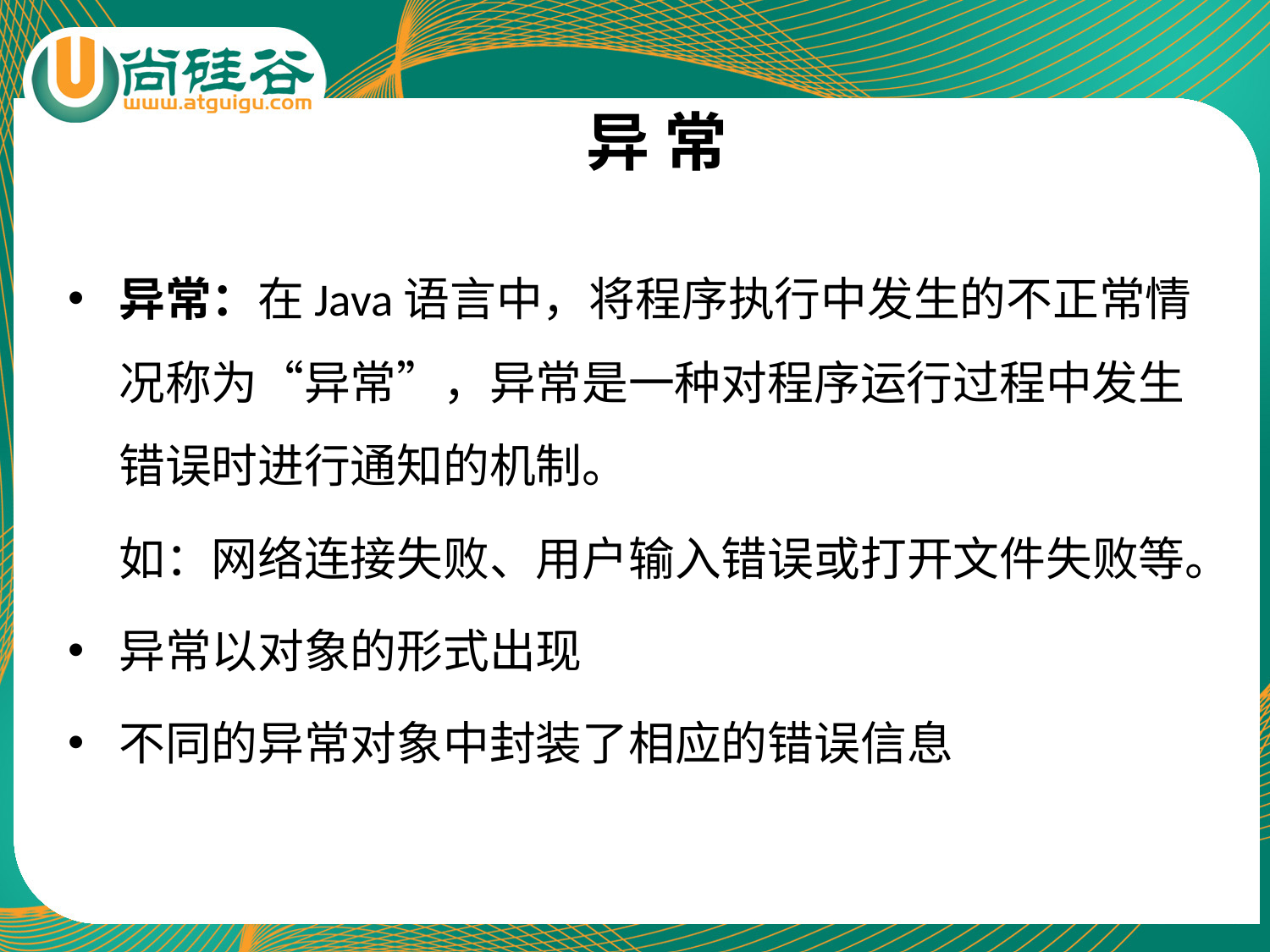

异 常
异常：在Java语言中，将程序执行中发生的不正常情况称为“异常”，异常是一种对程序运行过程中发生错误时进行通知的机制。
	如：网络连接失败、用户输入错误或打开文件失败等。
异常以对象的形式出现
不同的异常对象中封装了相应的错误信息